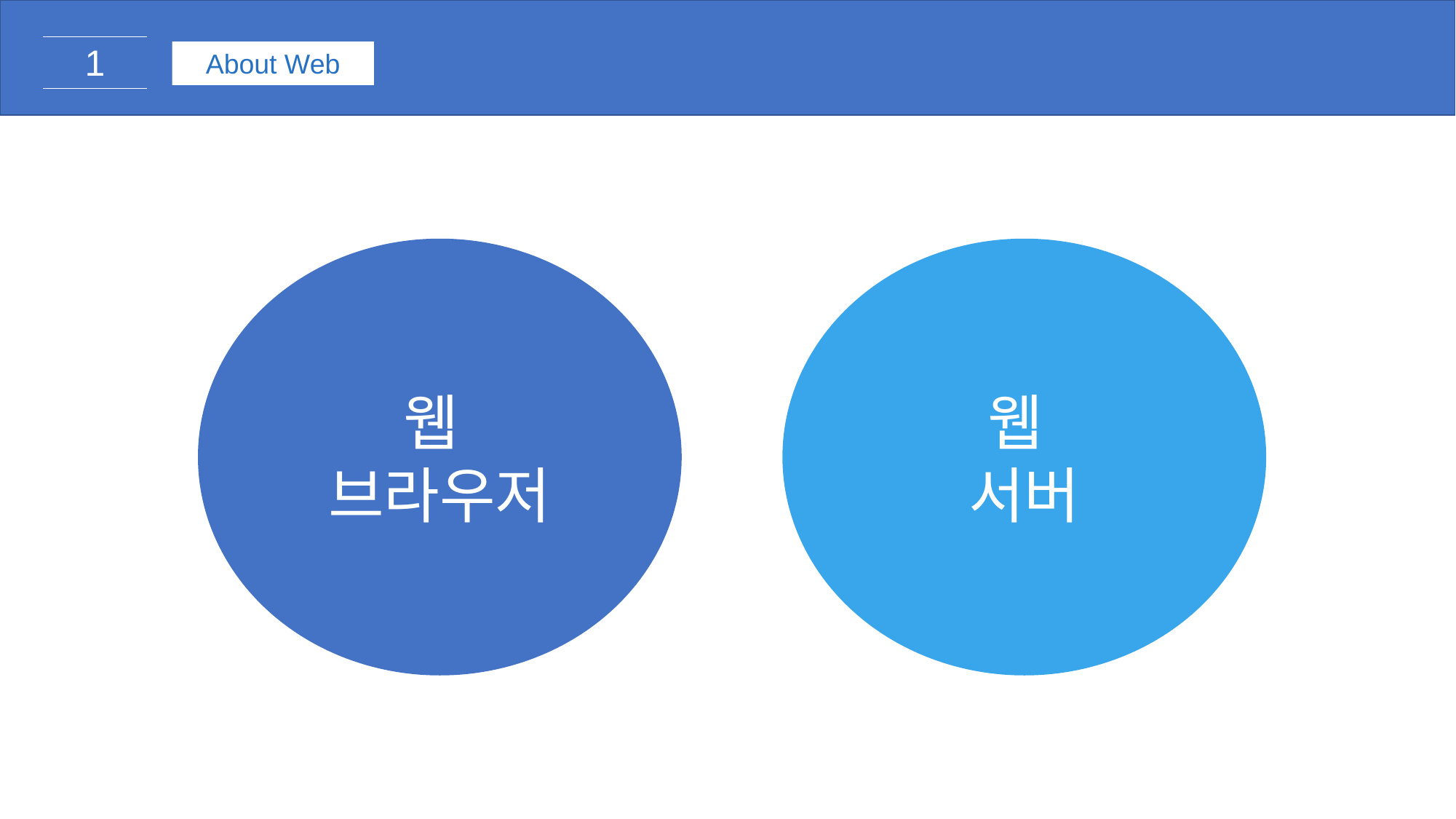

1
   About Web
웹
브라우저
웹
서버